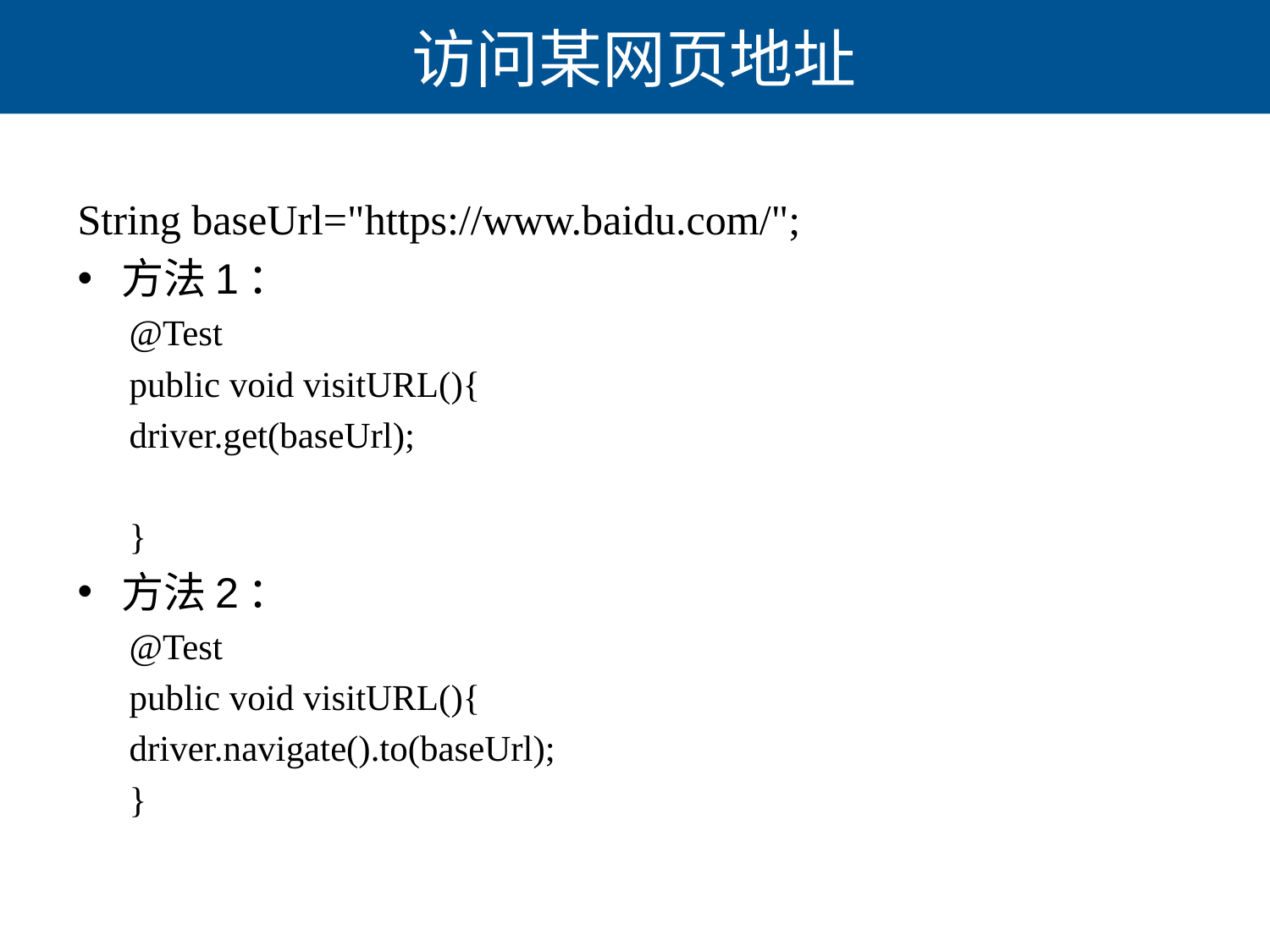

# 访问某网页地址
String baseUrl="https://www.baidu.com/";
方法1：
@Test
public void visitURL(){
	driver.get(baseUrl);

}
方法2：
@Test
public void visitURL(){
	driver.navigate().to(baseUrl);
}